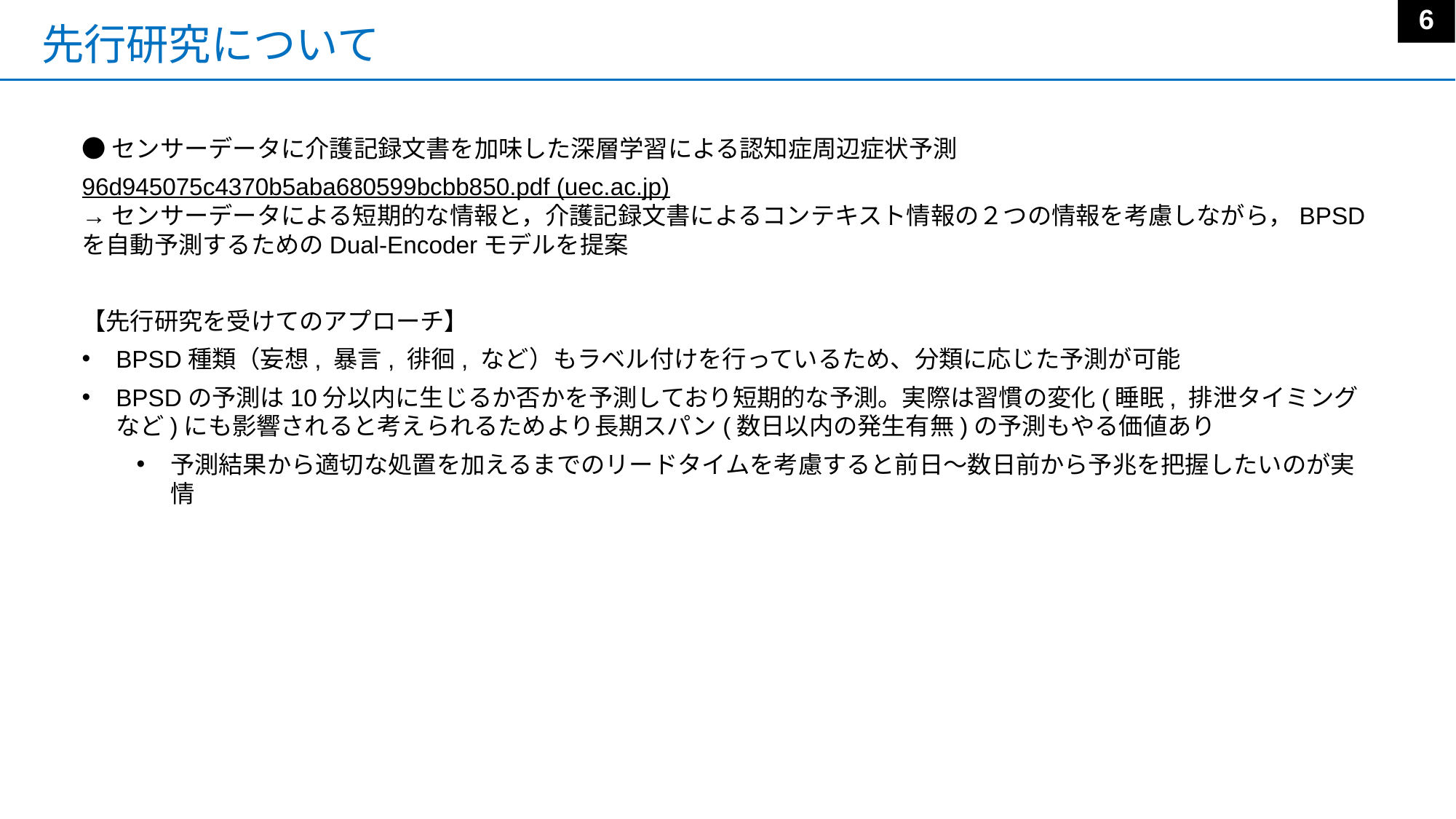

# 先行研究について
●センサーデータに介護記録文書を加味した深層学習による認知症周辺症状予測
96d945075c4370b5aba680599bcbb850.pdf (uec.ac.jp)
→センサーデータによる短期的な情報と，介護記録文書によるコンテキスト情報の２つの情報を考慮しながら，BPSD を自動予測するためのDual-Encoderモデルを提案

【先行研究を受けてのアプローチ】
BPSD種類（妄想, 暴言, 徘徊, など）もラベル付けを行っているため、分類に応じた予測が可能
BPSDの予測は10分以内に生じるか否かを予測しており短期的な予測。実際は習慣の変化(睡眠, 排泄タイミングなど)にも影響されると考えられるためより長期スパン(数日以内の発生有無)の予測もやる価値あり
予測結果から適切な処置を加えるまでのリードタイムを考慮すると前日～数日前から予兆を把握したいのが実情